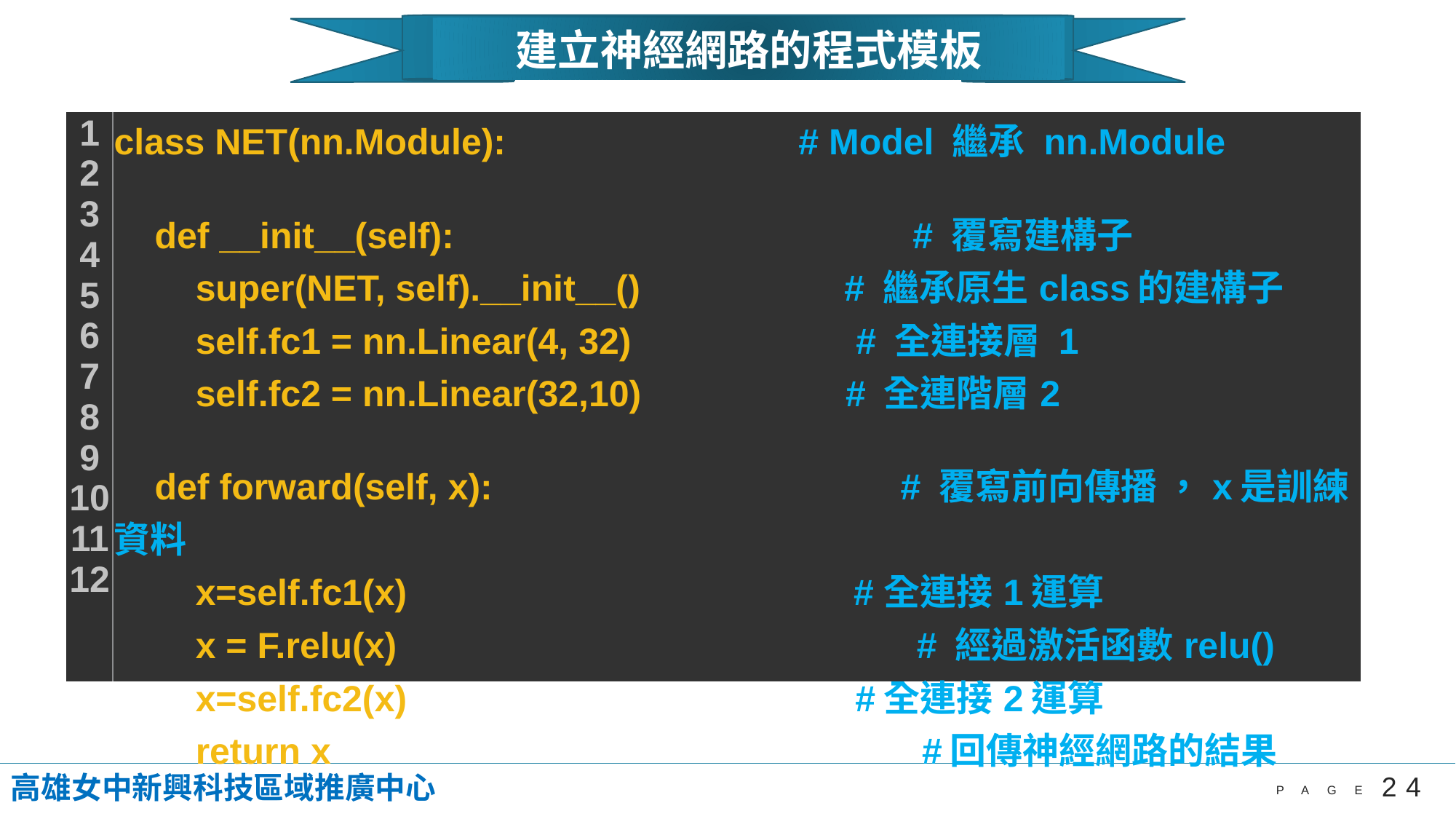

建立神經網路的程式模板
| 1 2 3 4 5 6 7 8 9 10 11 12 | class NET(nn.Module):　 # Model 繼承 nn.Module def \_\_init\_\_(self): # 覆寫建構子 super(NET, self).\_\_init\_\_() # 繼承原生class的建構子 self.fc1 = nn.Linear(4, 32) # 全連接層 1 self.fc2 = nn.Linear(32,10) # 全連階層2 def forward(self, x): # 覆寫前向傳播 ，x是訓練資料 x=self.fc1(x) #全連接1運算 x = F.relu(x) # 經過激活函數relu() x=self.fc2(x) #全連接2運算 return x #回傳神經網路的結果 |
| --- | --- |
高雄女中新興科技區域推廣中心